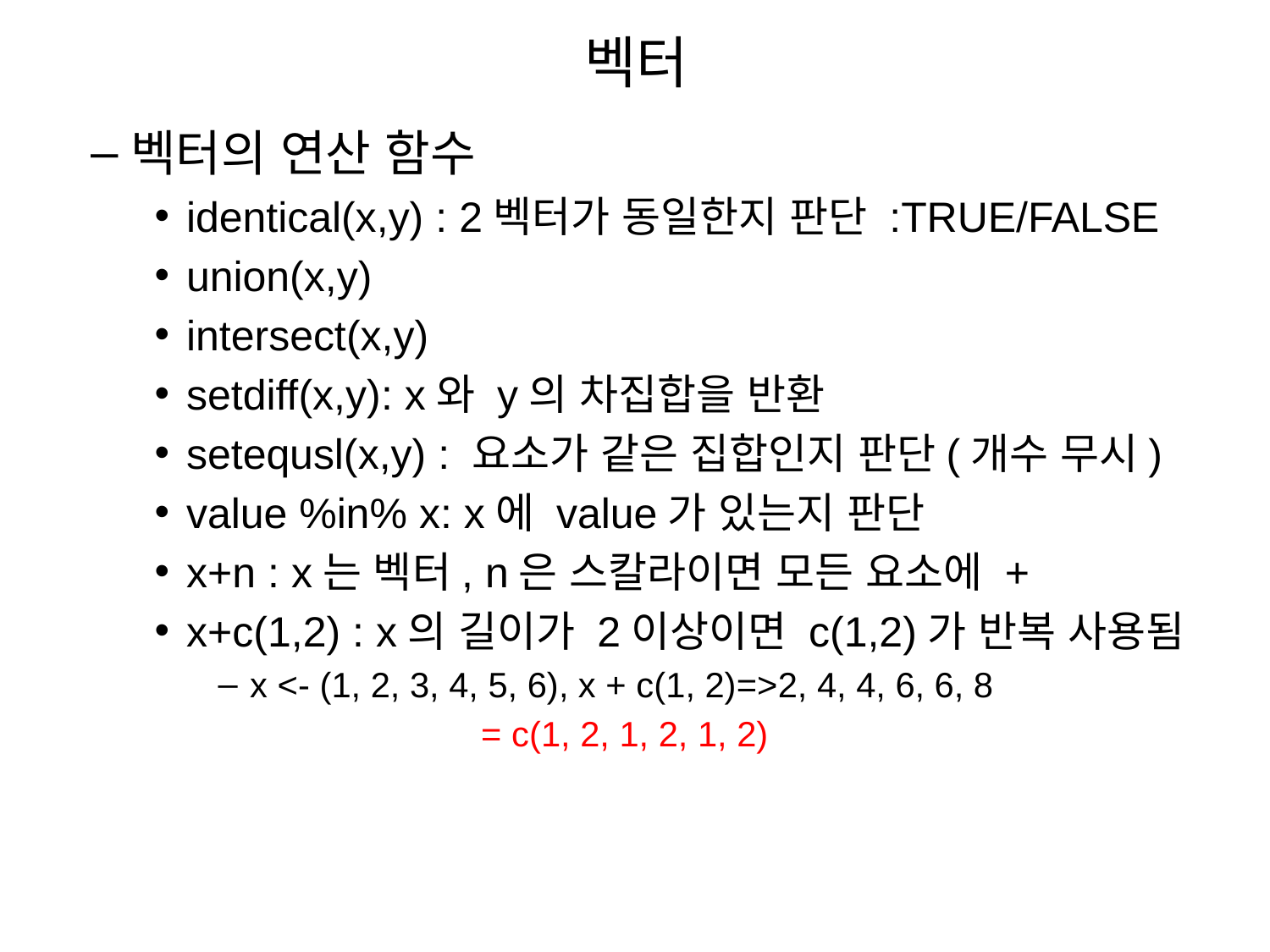

# 벡터
벡터의 연산 함수
identical(x,y) : 2벡터가 동일한지 판단 :TRUE/FALSE
union(x,y)
intersect(x,y)
setdiff(x,y): x와 y의 차집합을 반환
setequsl(x,y) : 요소가 같은 집합인지 판단(개수 무시)
value %in% x: x에 value가 있는지 판단
x+n : x는 벡터, n은 스칼라이면 모든 요소에 +
x+c(1,2) : x의 길이가 2이상이면 c(1,2)가 반복 사용됨
x <- (1, 2, 3, 4, 5, 6), x + c(1, 2)=>2, 4, 4, 6, 6, 8
                           = c(1, 2, 1, 2, 1, 2)